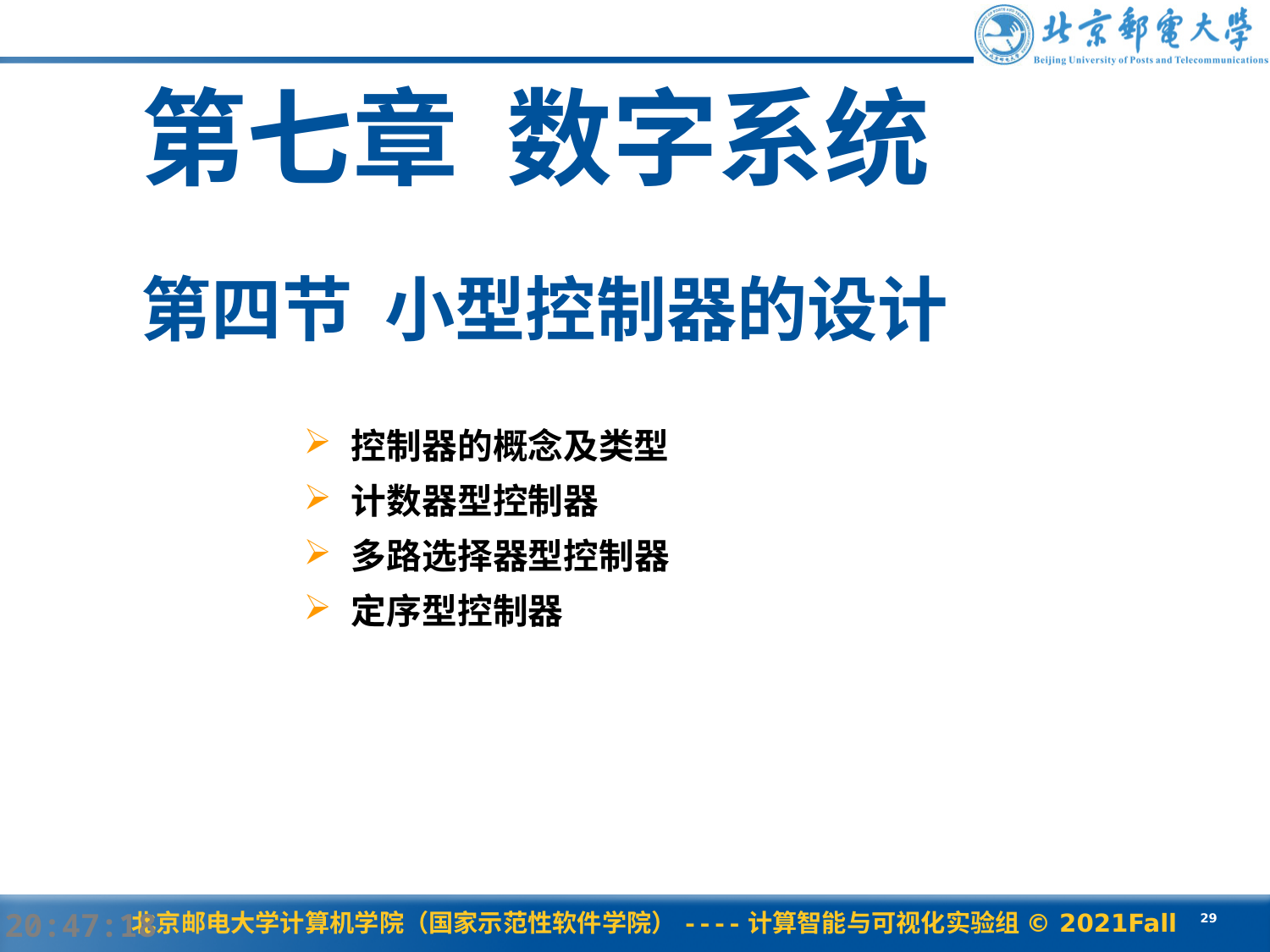

第七章  数字系统
# 第四节  小型控制器的设计
控制器的概念及类型
计数器型控制器
多路选择器型控制器
定序型控制器